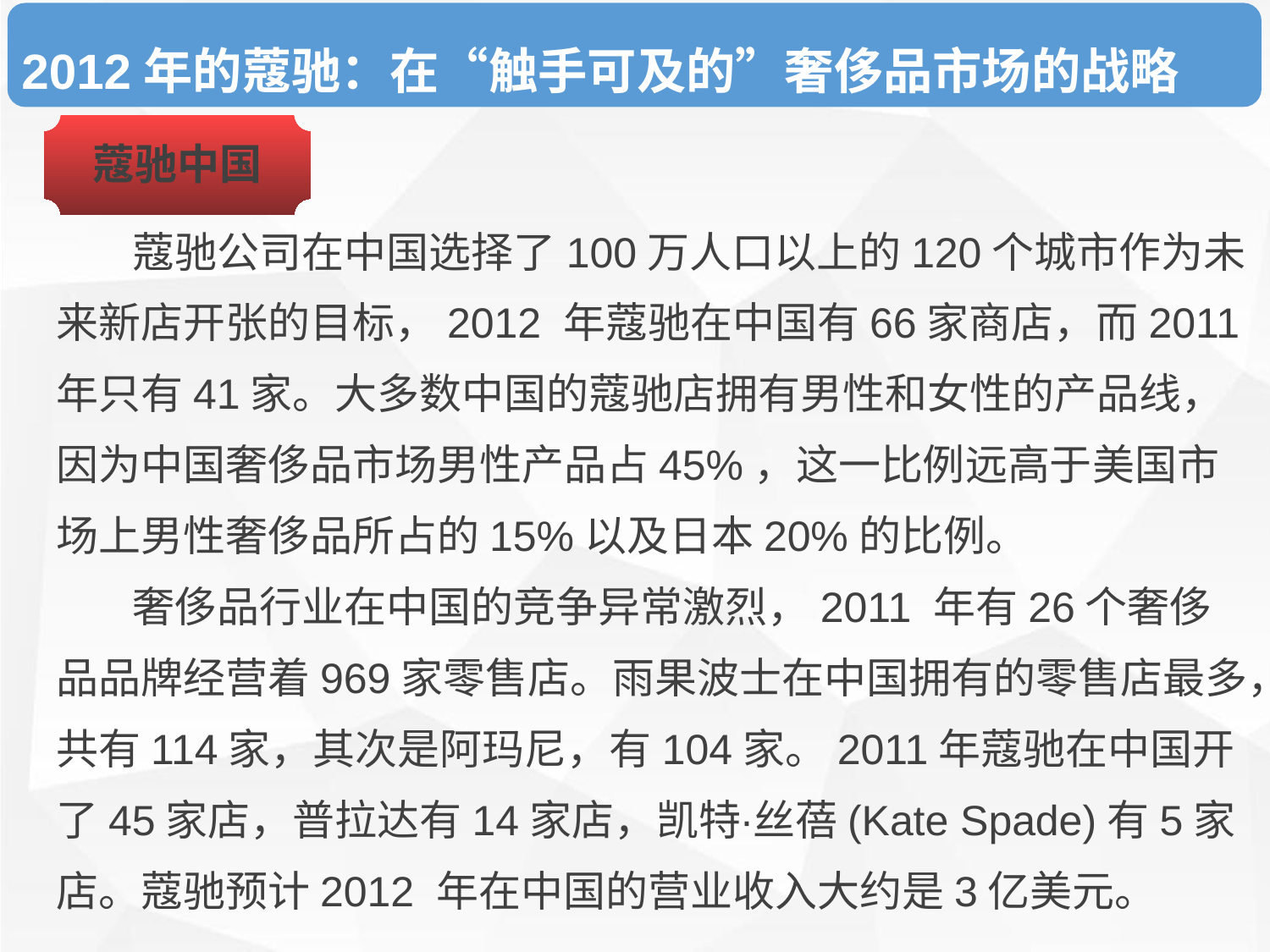

2012年的蔻驰：在“触手可及的”奢侈品市场的战略

蔻驰中国
       蔻驰公司在中国选择了100万人口以上的120个城市作为未来新店开张的目标，2012 年蔻驰在中国有66家商店，而2011 年只有41家。大多数中国的蔻驰店拥有男性和女性的产品线，因为中国奢侈品市场男性产品占45%，这一比例远高于美国市场上男性奢侈品所占的15%以及日本20%的比例。
       奢侈品行业在中国的竞争异常激烈，2011 年有26个奢侈品品牌经营着969家零售店。雨果波士在中国拥有的零售店最多，共有114家，其次是阿玛尼，有104家。2011年蔻驰在中国开了45家店，普拉达有14家店，凯特∙丝蓓(Kate Spade)有5家店。蔻驰预计2012 年在中国的营业收入大约是3亿美元。